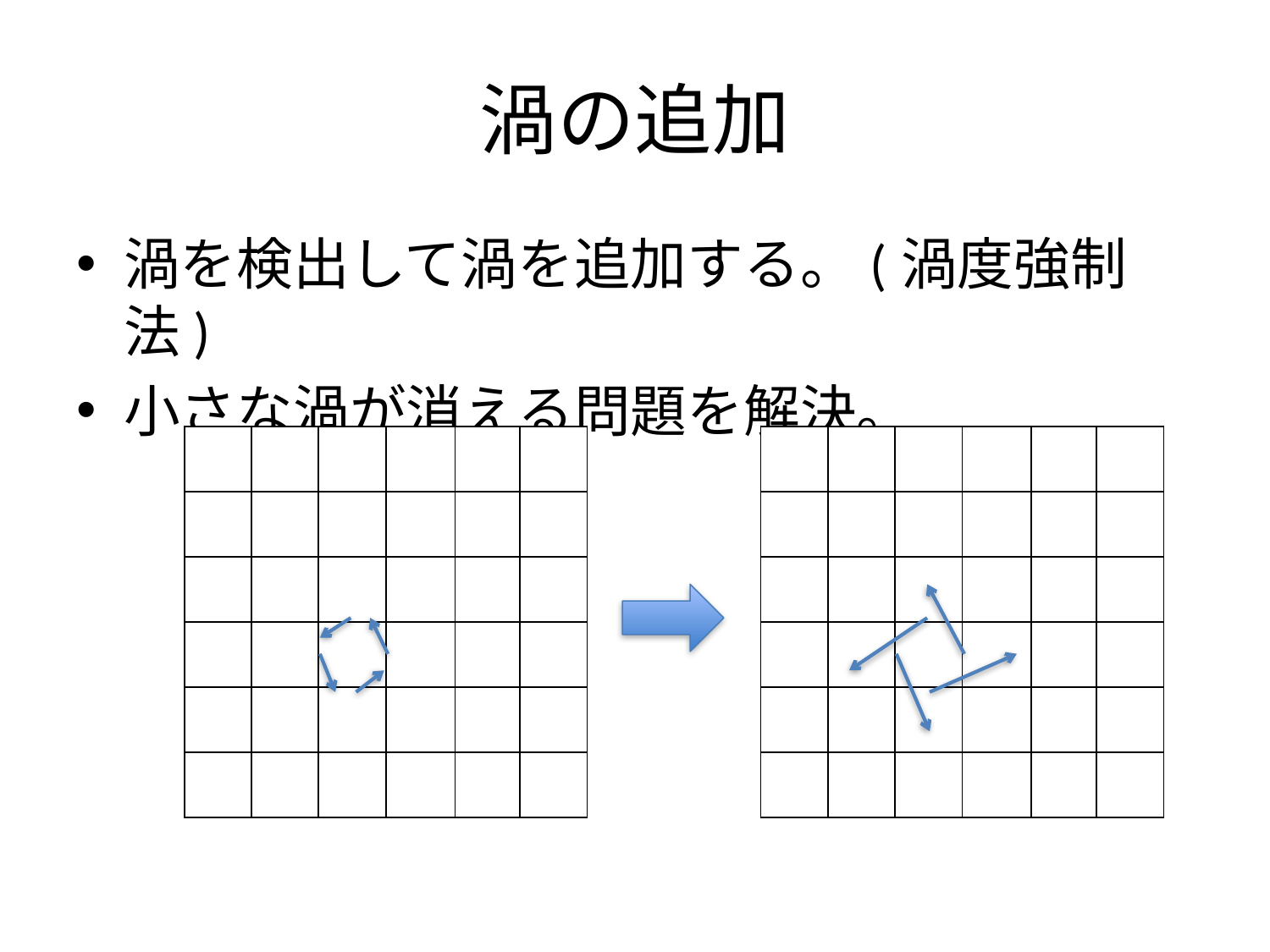

# 渦の追加
渦を検出して渦を追加する。(渦度強制法)
小さな渦が消える問題を解決。
|  |  |  |  |  |  |
| --- | --- | --- | --- | --- | --- |
|  |  |  |  |  |  |
|  |  |  |  |  |  |
|  |  |  |  |  |  |
|  |  |  |  |  |  |
|  |  |  |  |  |  |
|  |  |  |  |  |  |
| --- | --- | --- | --- | --- | --- |
|  |  |  |  |  |  |
|  |  |  |  |  |  |
|  |  |  |  |  |  |
|  |  |  |  |  |  |
|  |  |  |  |  |  |